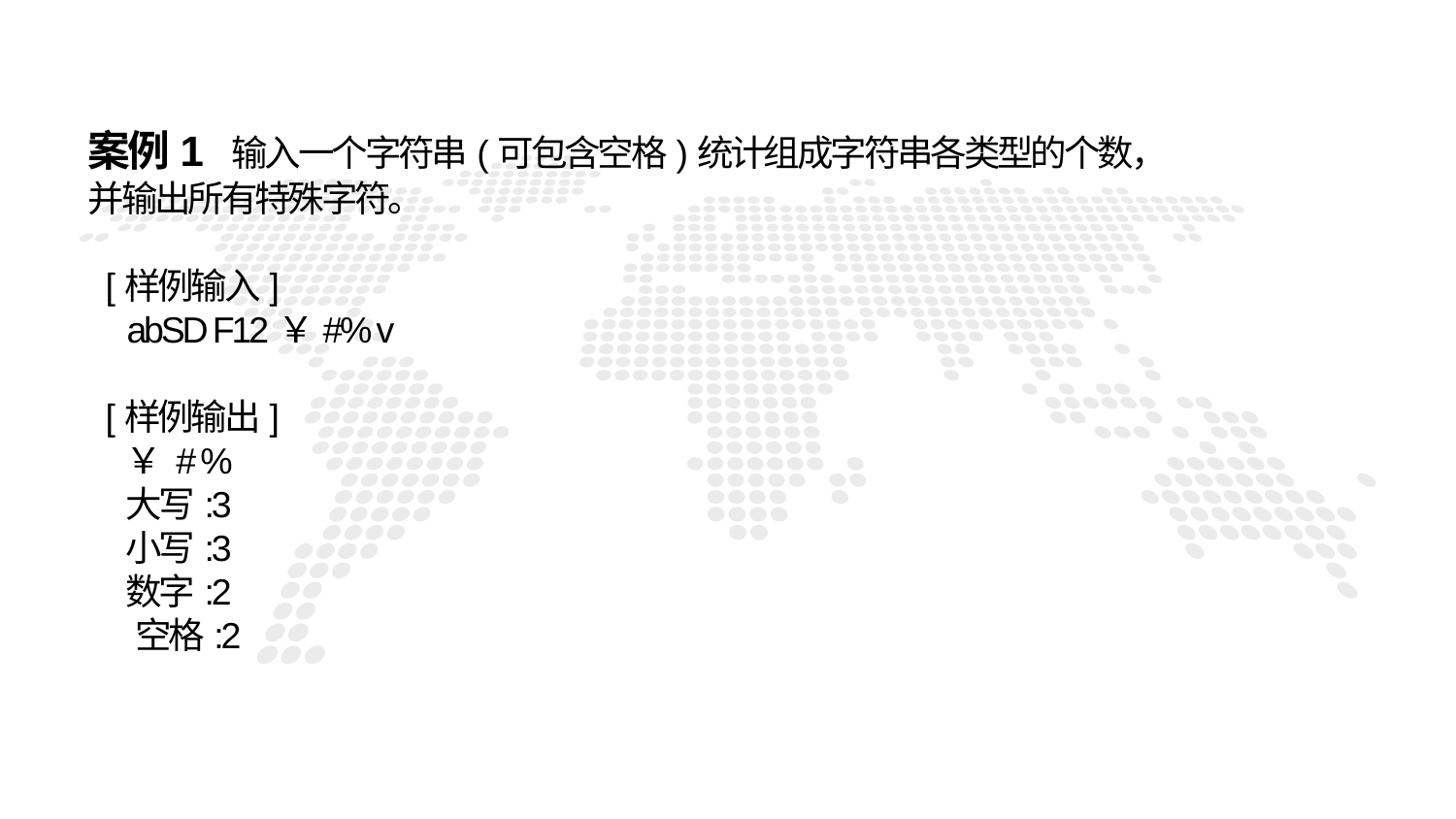

案例1  输入一个字符串(可包含空格)统计组成字符串各类型的个数，并输出所有特殊字符。

  [样例输入]
     abSD F12￥#% v

  [样例输出]
     ￥ # %
     大写:3
     小写:3
     数字:2
     空格:2